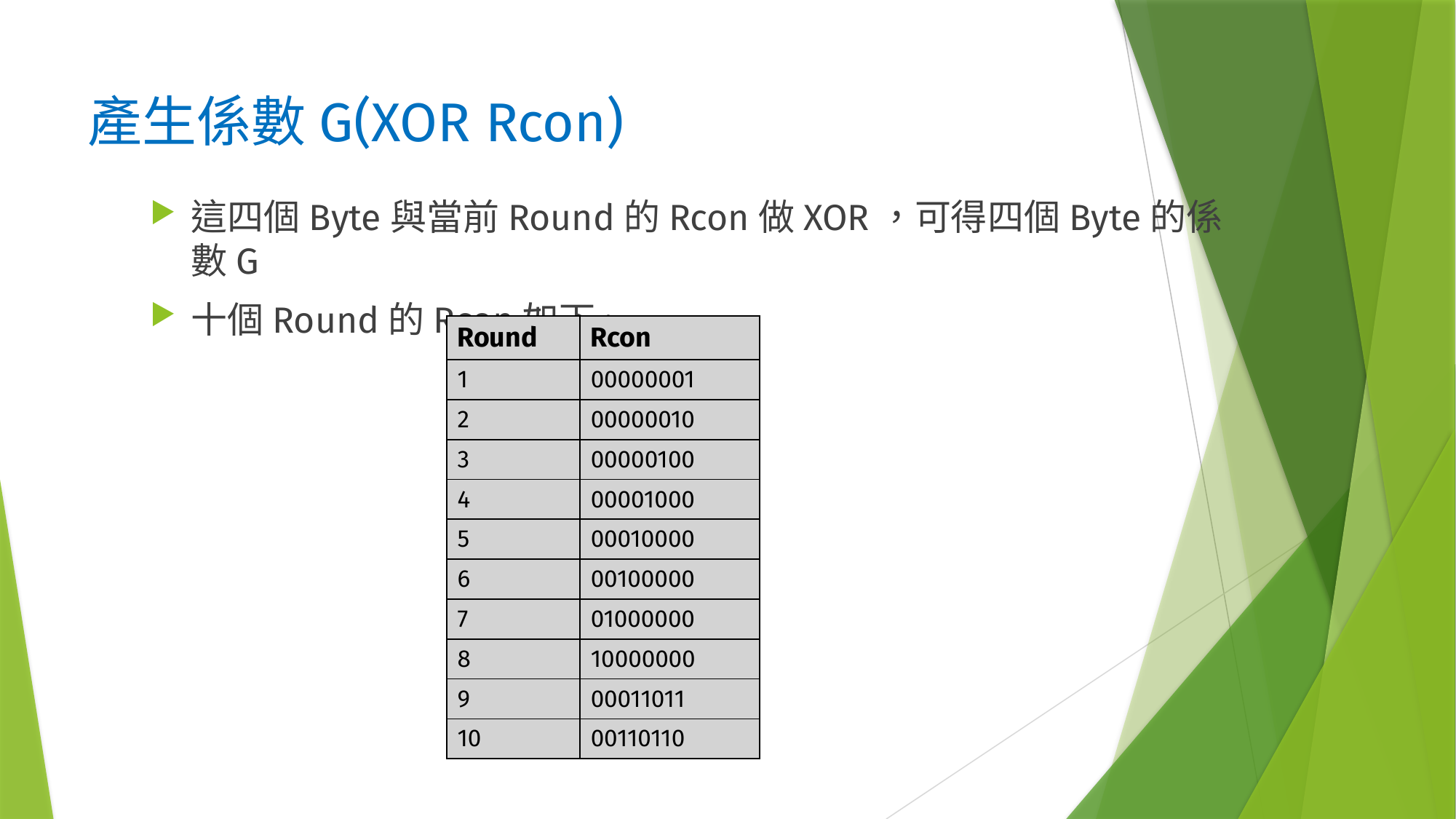

# 產生係數G(XOR Rcon)
這四個Byte與當前Round的Rcon做XOR，可得四個Byte的係數G
十個Round的Rcon如下:
| Round | Rcon |
| --- | --- |
| 1 | 00000001 |
| 2 | 00000010 |
| 3 | 00000100 |
| 4 | 00001000 |
| 5 | 00010000 |
| 6 | 00100000 |
| 7 | 01000000 |
| 8 | 10000000 |
| 9 | 00011011 |
| 10 | 00110110 |